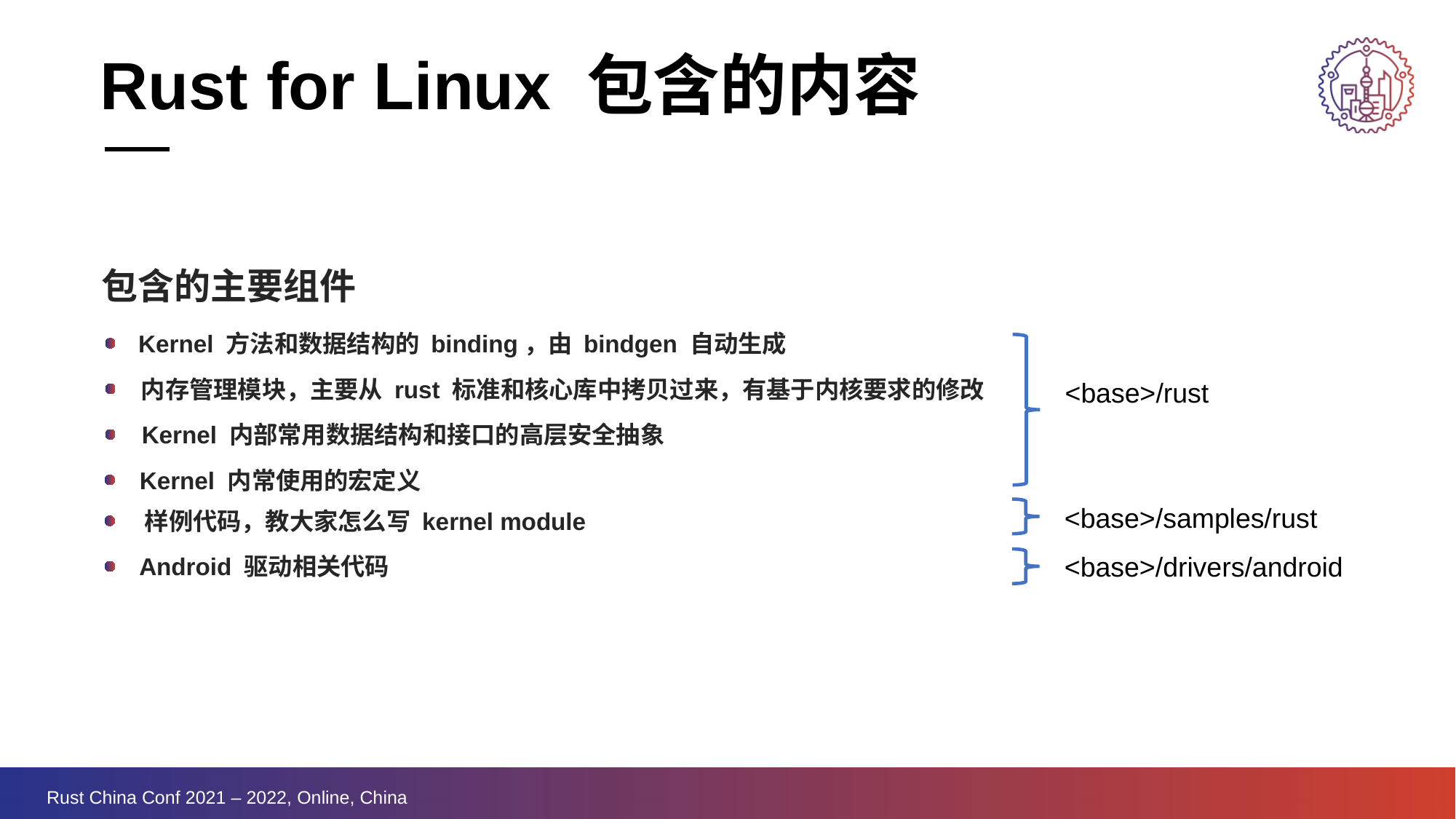

Rust for Linux 包含的内容
包含的主要组件
Kernel 方法和数据结构的 binding，由 bindgen 自动生成

内存管理模块，主要从 rust 标准和核心库中拷贝过来，有基于内核要求的修改
<base>/rust

Kernel 内部常用数据结构和接口的高层安全抽象

Kernel 内常使用的宏定义

<base>/samples/rust

样例代码，教大家怎么写 kernel module

<base>/drivers/android
Android 驱动相关代码